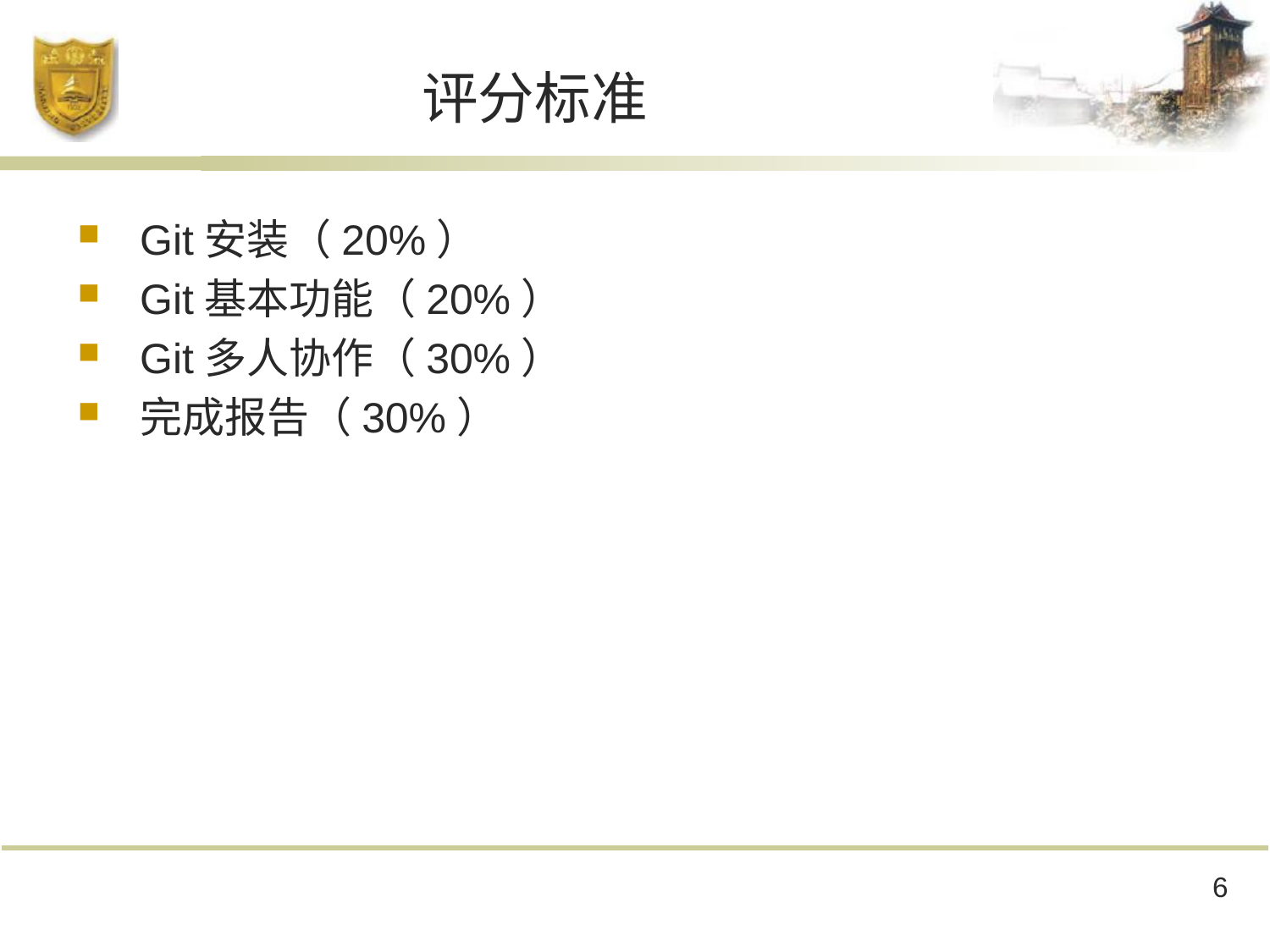

# 评分标准
Git安装（20%）
Git基本功能（20%）
Git多人协作（30%）
完成报告（30%）
6